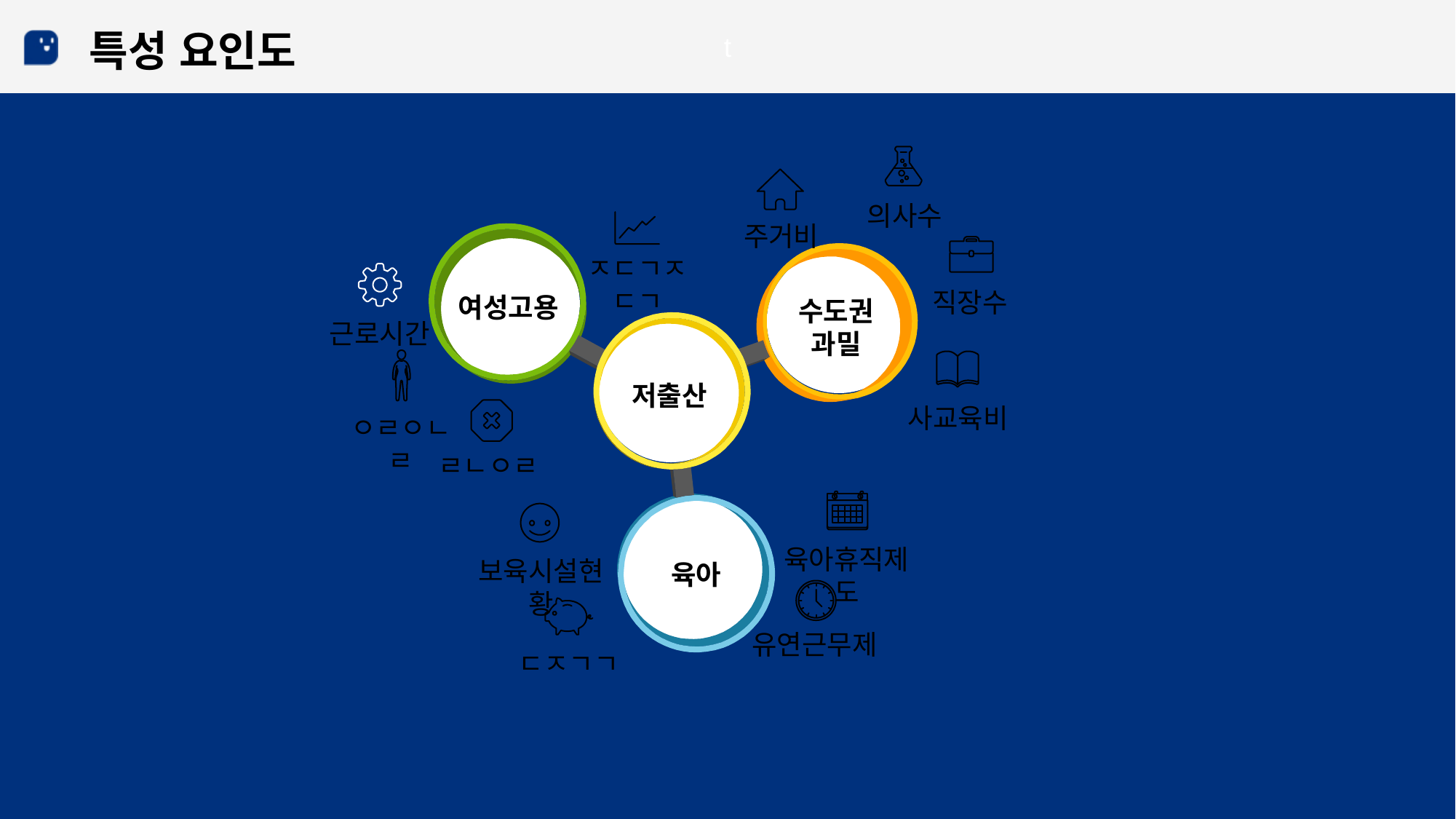

특성 요인도

의사수

주거비

ㅈㄷㄱㅈㄷㄱ

직장수
여성고용
수도권 과밀

근로시간

저출산

사교육비

ㅇㄹㅇㄴㄹ
ㄹㄴㅇㄹ

육아휴직제도
보육시설현황
육아

유연근무제
ㄷㅈㄱㄱ